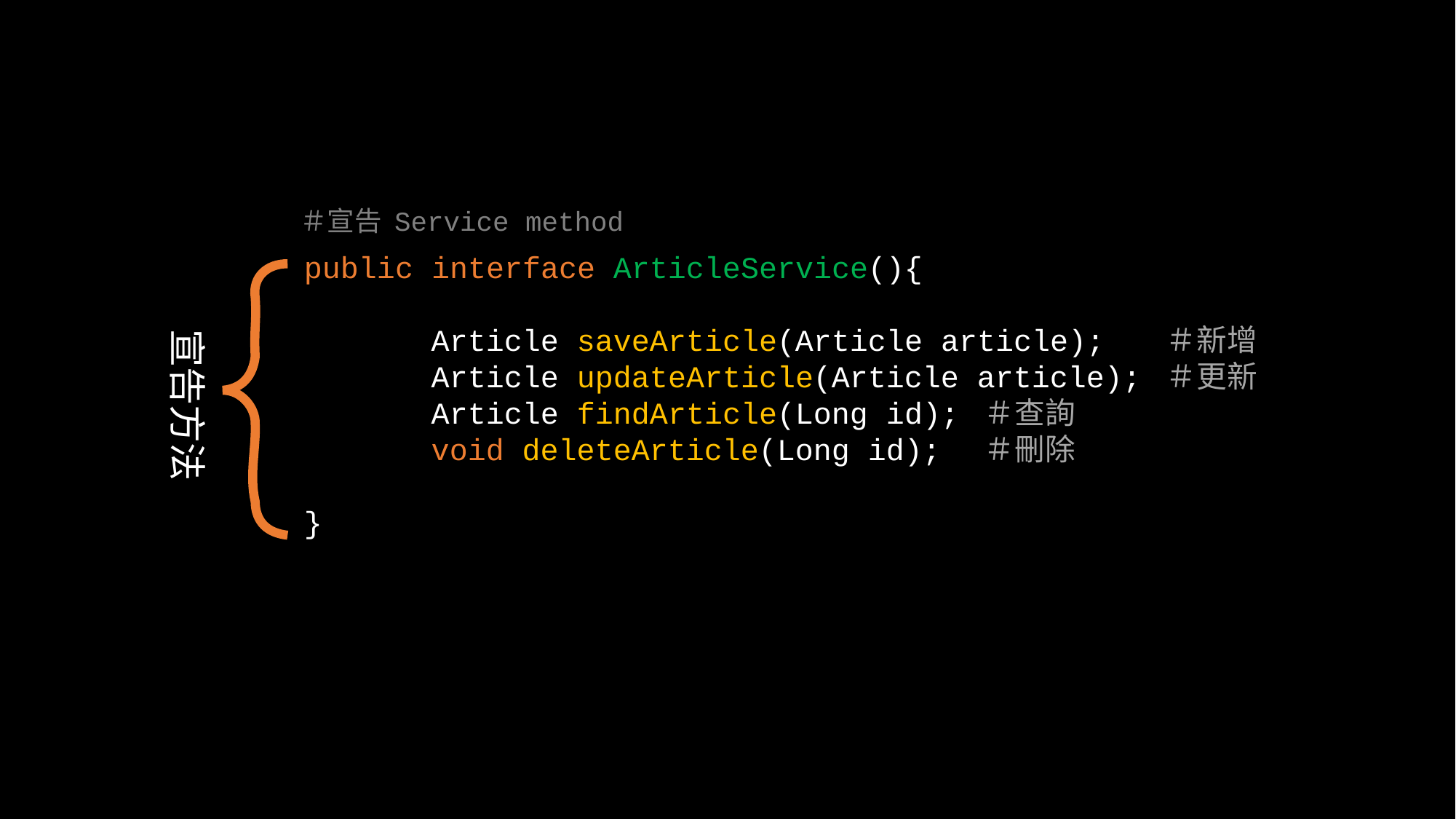

＃宣告 Service method
public interface ArticleService(){

       Article saveArticle(Article article);   ＃新增
       Article updateArticle(Article article); ＃更新
       Article findArticle(Long id); ＃查詢
       void deleteArticle(Long id);  ＃刪除

}

宣告方法